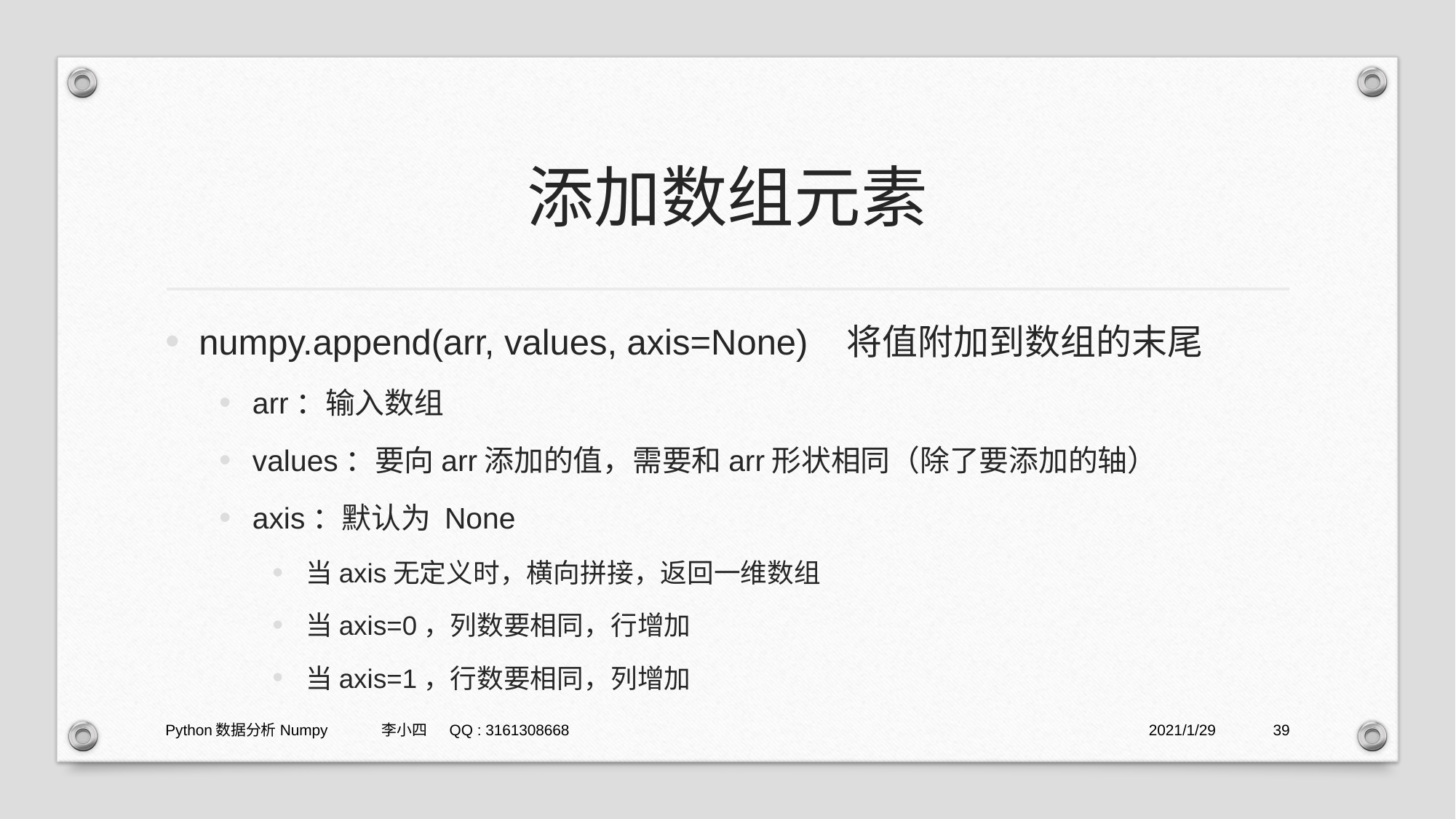

# 添加数组元素
numpy.append(arr, values, axis=None)   将值附加到数组的末尾
arr：输入数组
values：要向arr添加的值，需要和arr形状相同（除了要添加的轴）
axis：默认为 None
当axis无定义时，横向拼接，返回一维数组
当axis=0，列数要相同，行增加
当axis=1，行数要相同，列增加
Python数据分析Numpy            李小四    QQ : 3161308668
2021/1/29
39